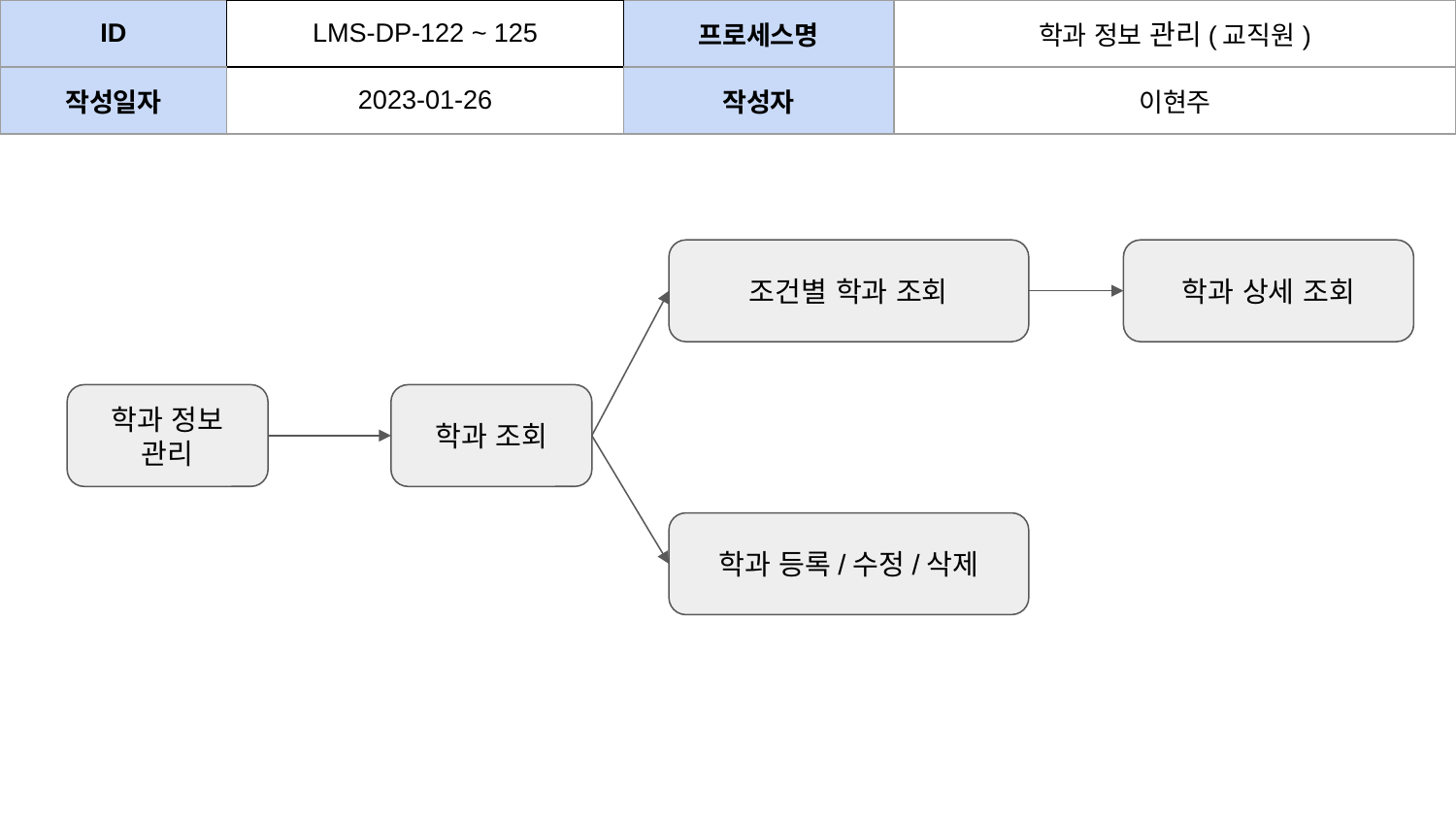

| ID | LMS-DP-122 ~ 125 | 프로세스명 | 학과 정보 관리(교직원) |  |  |
| --- | --- | --- | --- | --- | --- |
| 작성일자 | 2023-01-26 | 작성자 | 이현주 |  |  |
조건별 학과 조회
학과 상세 조회
학과 정보 관리
학과 조회
학과 등록/수정/삭제